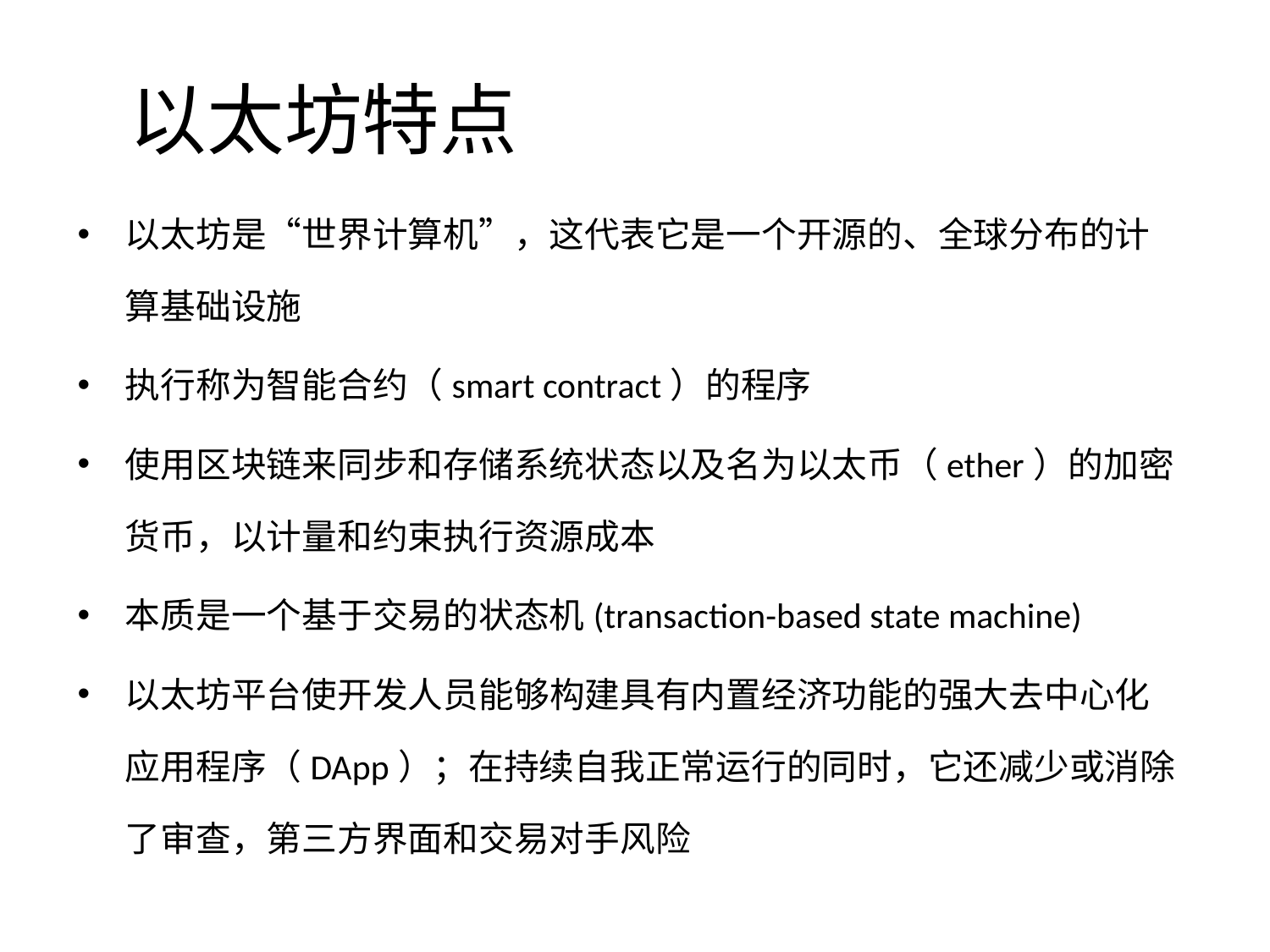

# 以太坊特点
以太坊是“世界计算机”，这代表它是一个开源的、全球分布的计算基础设施
执行称为智能合约（smart contract）的程序
使用区块链来同步和存储系统状态以及名为以太币（ether）的加密货币，以计量和约束执行资源成本
本质是一个基于交易的状态机(transaction-based state machine)
以太坊平台使开发人员能够构建具有内置经济功能的强大去中心化应用程序（DApp）；在持续自我正常运行的同时，它还减少或消除了审查，第三方界面和交易对手风险